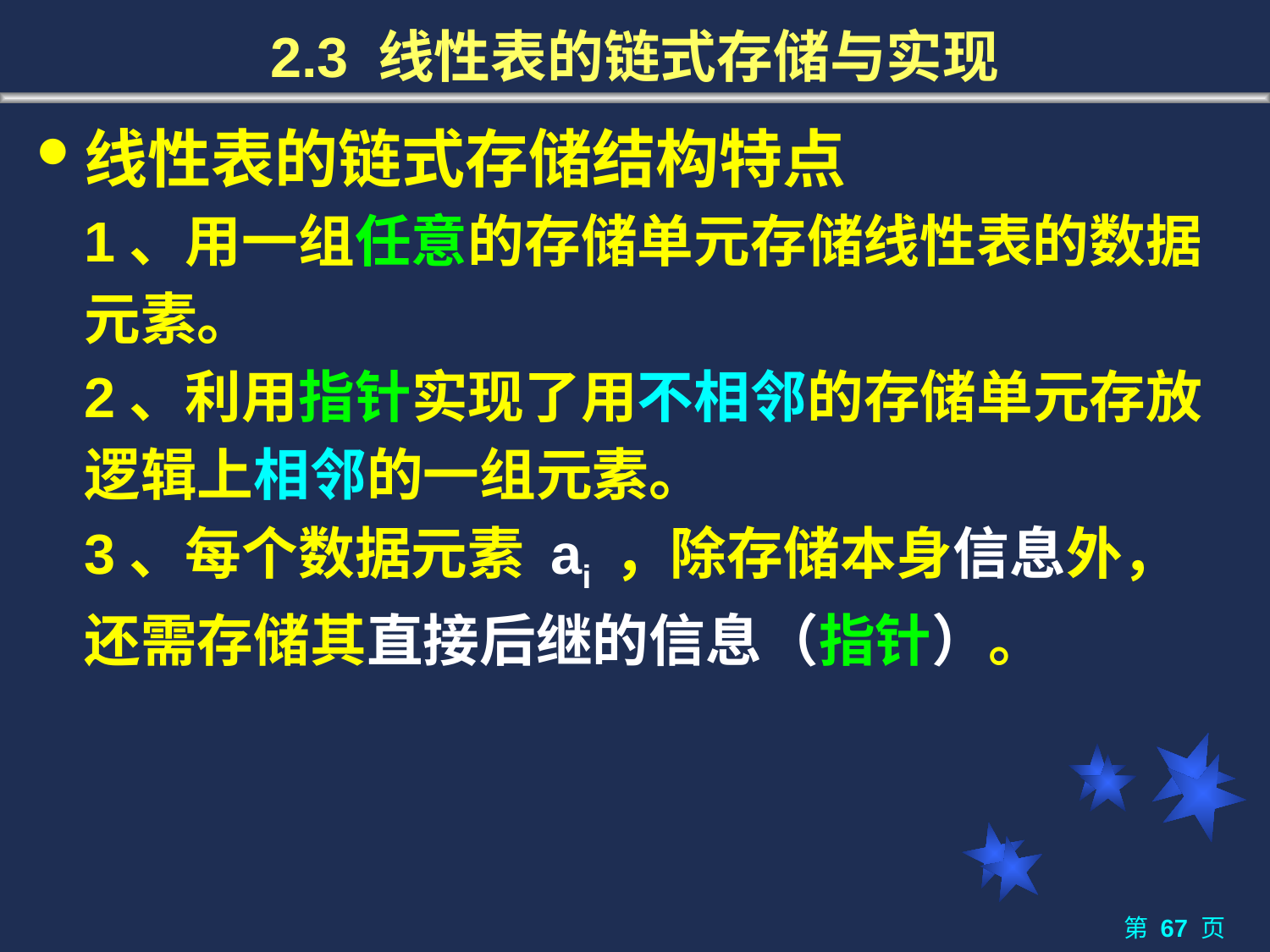

# 2.3 线性表的链式存储与实现
线性表的链式存储结构特点
	1、用一组任意的存储单元存储线性表的数据元素。
	2、利用指针实现了用不相邻的存储单元存放逻辑上相邻的一组元素。
	3、每个数据元素 ai ，除存储本身信息外，还需存储其直接后继的信息（指针）。
第 67 页